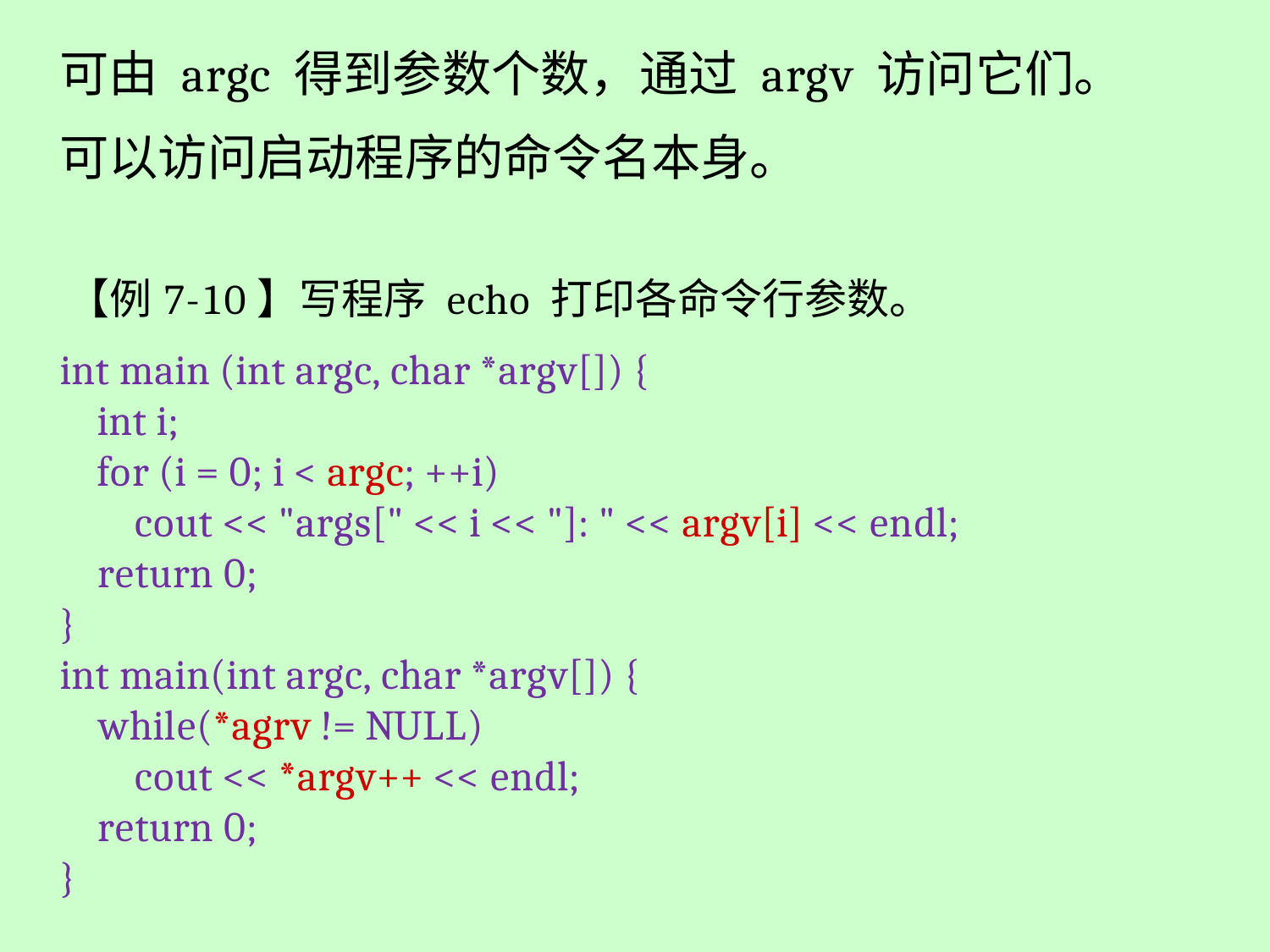

可由 argc 得到参数个数，通过 argv 访问它们。
可以访问启动程序的命令名本身。
【例7-10】写程序 echo 打印各命令行参数。
int main (int argc, char *argv[]) {
    int i;
    for (i = 0; i < argc; ++i)
        cout << "args[" << i << "]: " << argv[i] << endl;
    return 0;
}
int main(int argc, char *argv[]) {
    while(*agrv != NULL)
        cout << *argv++ << endl;
    return 0;
}